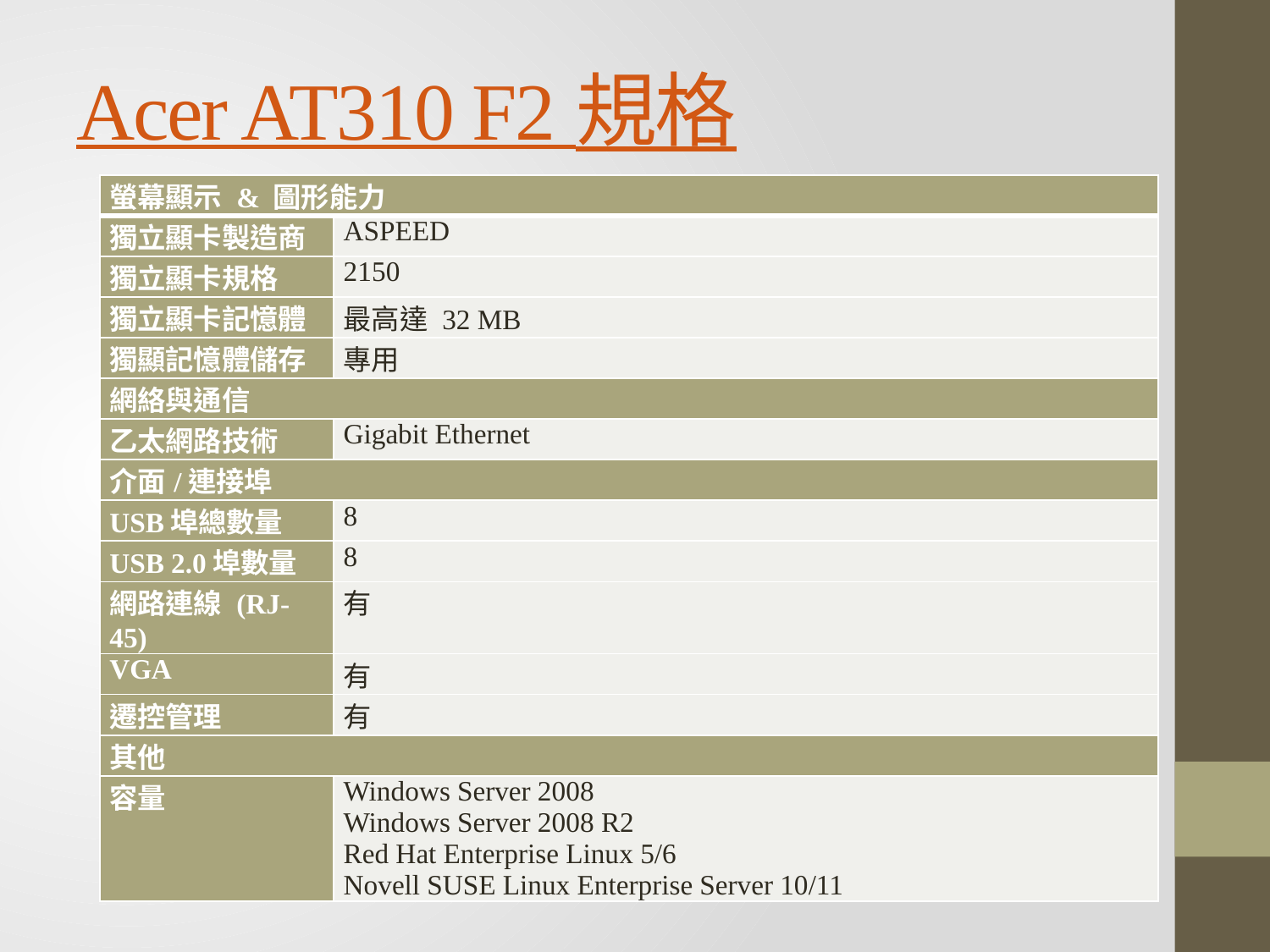

# Acer AT310 F2 規格
| 螢幕顯示 & 圖形能力 |  |
| --- | --- |
| 獨立顯卡製造商 | ASPEED |
| 獨立顯卡規格 | 2150 |
| 獨立顯卡記憶體 | 最高達 32 MB |
| 獨顯記憶體儲存 | 專用 |
| 網絡與通信 |  |
| 乙太網路技術 | Gigabit Ethernet |
| 介面/連接埠 |  |
| USB埠總數量 | 8 |
| USB 2.0埠數量 | 8 |
| 網路連線 (RJ-45) | 有 |
| VGA | 有 |
| 遷控管理 | 有 |
| 其他 |  |
| 容量 | Windows Server 2008 Windows Server 2008 R2 Red Hat Enterprise Linux 5/6 Novell SUSE Linux Enterprise Server 10/11 |